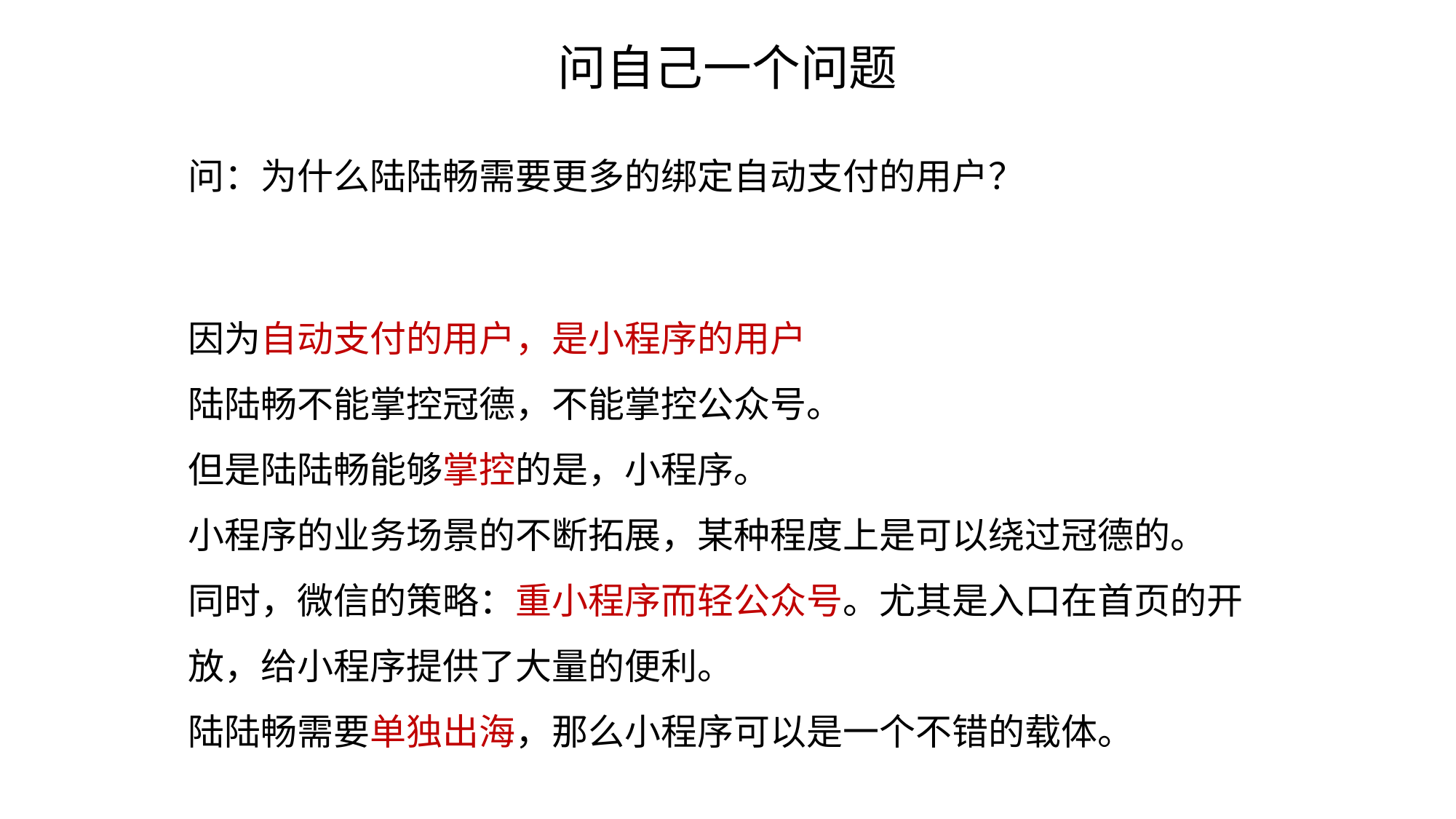

问自己一个问题
问：为什么陆陆畅需要更多的绑定自动支付的用户？
因为自动支付的用户，是小程序的用户
陆陆畅不能掌控冠德，不能掌控公众号。
但是陆陆畅能够掌控的是，小程序。
小程序的业务场景的不断拓展，某种程度上是可以绕过冠德的。
同时，微信的策略：重小程序而轻公众号。尤其是入口在首页的开放，给小程序提供了大量的便利。
陆陆畅需要单独出海，那么小程序可以是一个不错的载体。